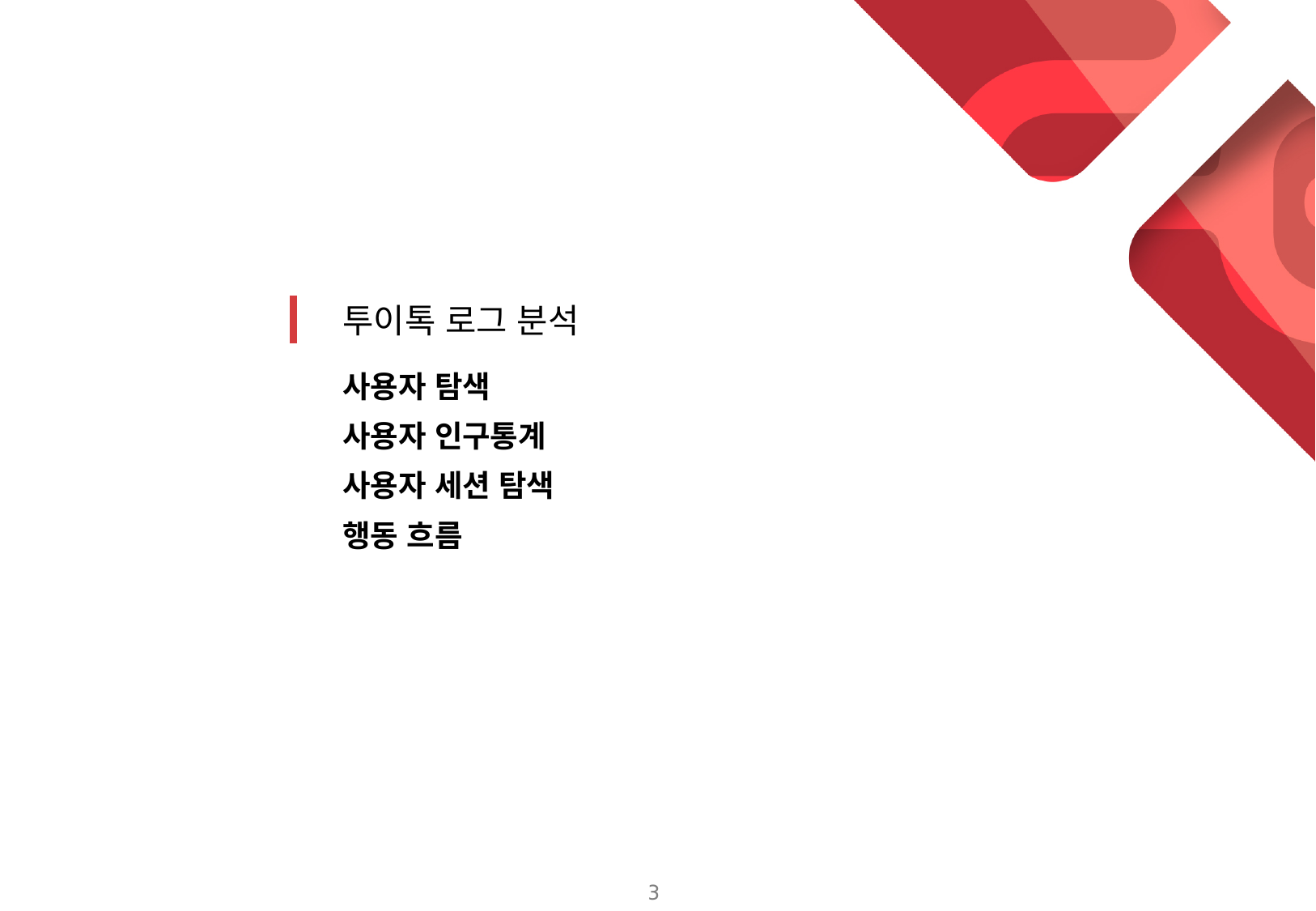

# 투이톡 로그 분석
사용자 탐색
사용자 인구통계
사용자 세션 탐색
행동 흐름